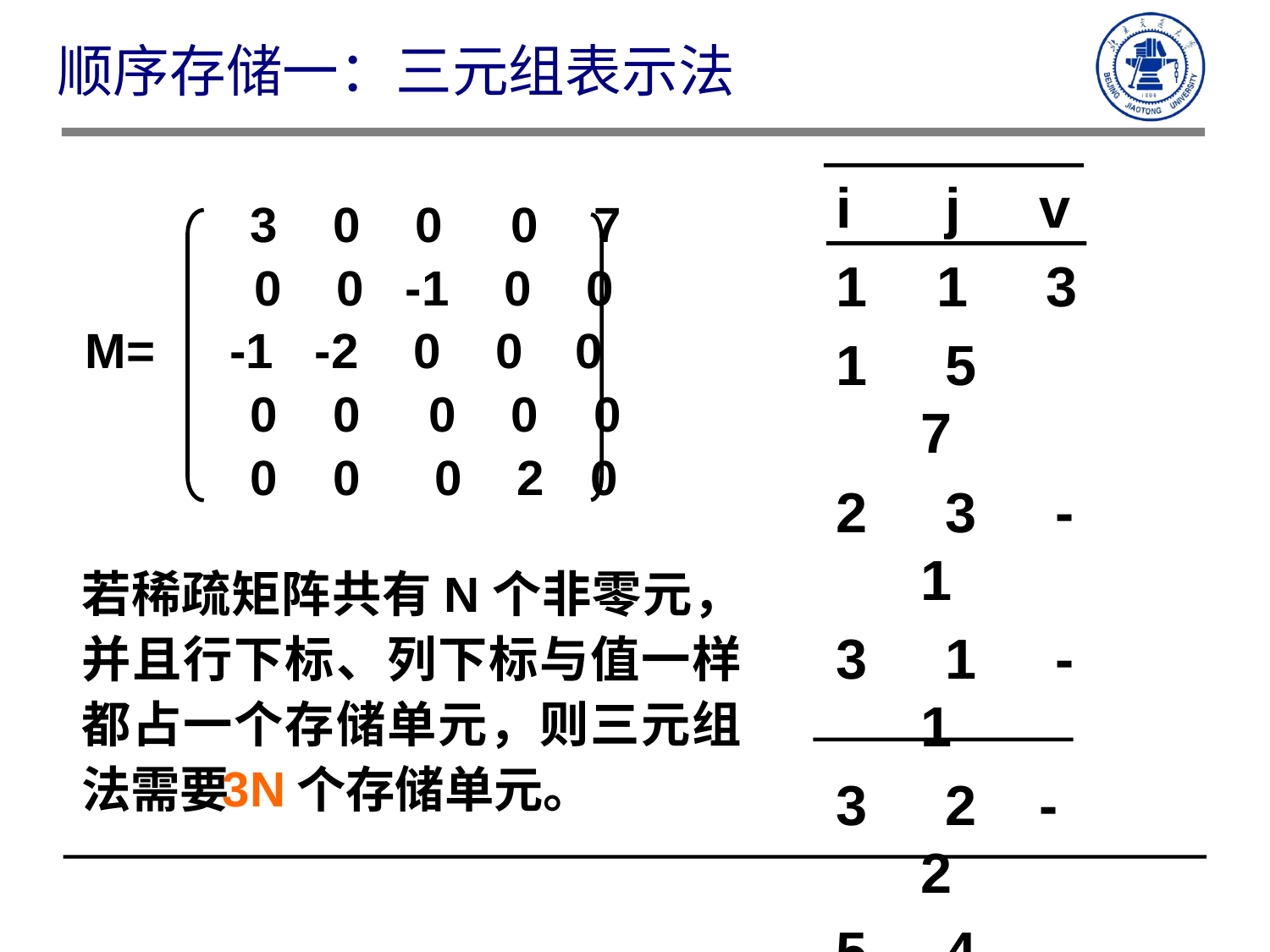

顺序存储一：三元组表示法
i      j     v
 1     3
1     5     7
2     3     -1
3     1     -1
3     2    -2
5     4     2

            3    0    0     0    7
                                      0      0      -1    0    0
M=                -1   -2    0    0      0
            0    0     0    0    0
            0    0       0    2    0

若稀疏矩阵共有N个非零元，并且行下标、列下标与值一样都占一个存储单元，则三元组法需要      个存储单元。

3N